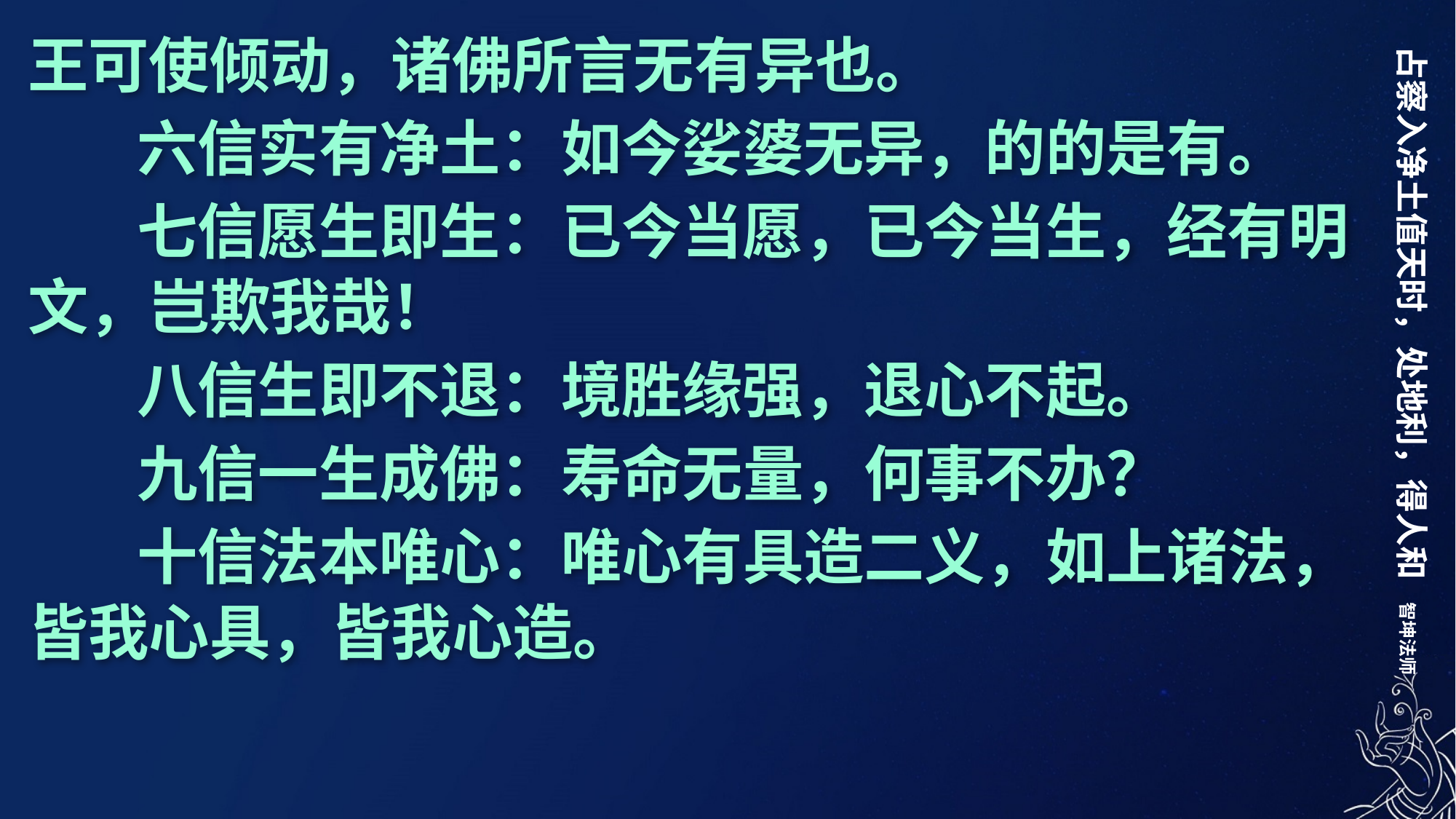

王可使倾动，诸佛所言无有异也。
	六信实有净土：如今娑婆无异，的的是有。
	七信愿生即生：已今当愿，已今当生，经有明文，岂欺我哉！
	八信生即不退：境胜缘强，退心不起。
	九信一生成佛：寿命无量，何事不办？
	十信法本唯心：唯心有具造二义，如上诸法，皆我心具，皆我心造。